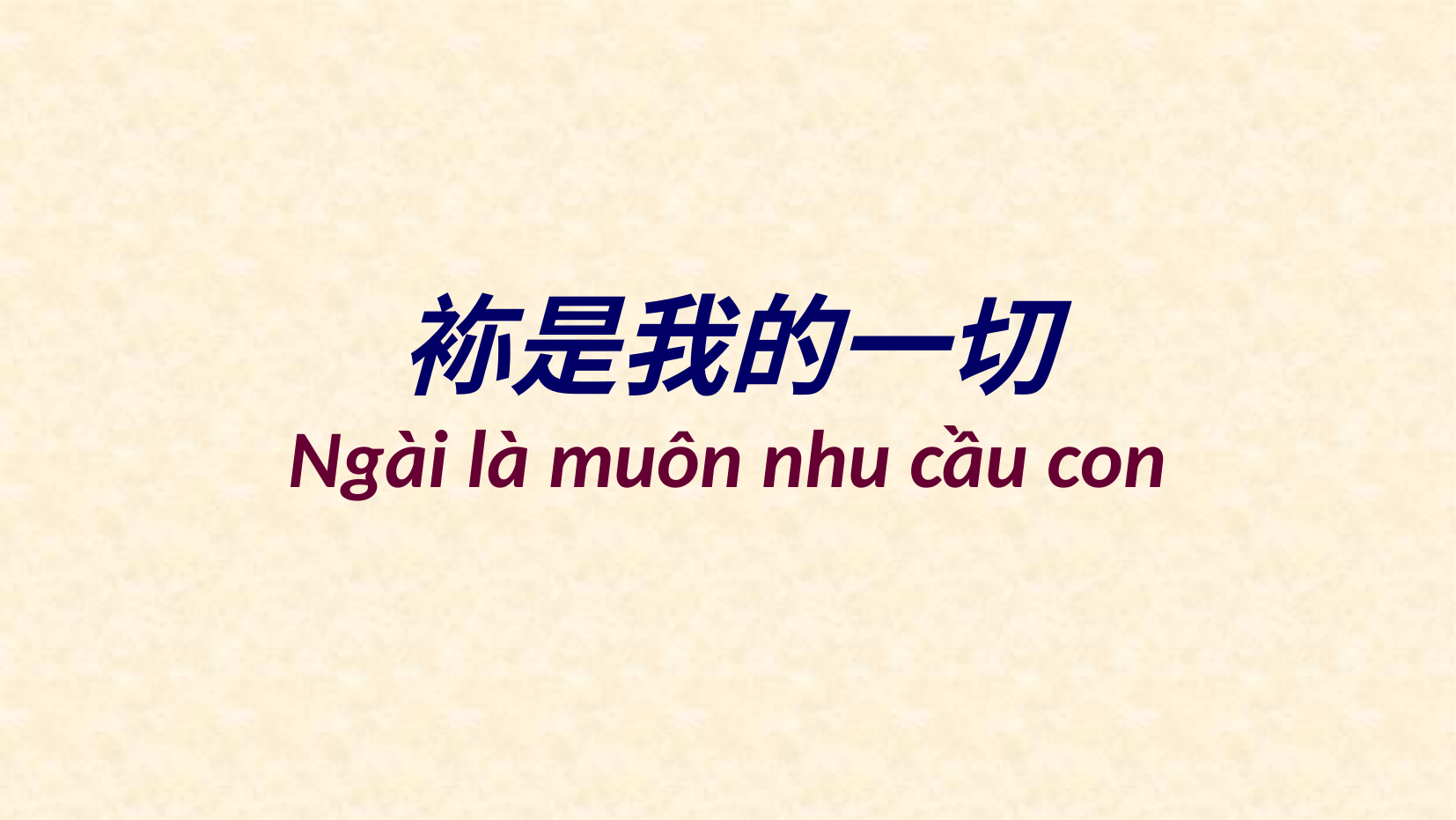

# 袮是我的一切
Ngài là muôn nhu cầu con